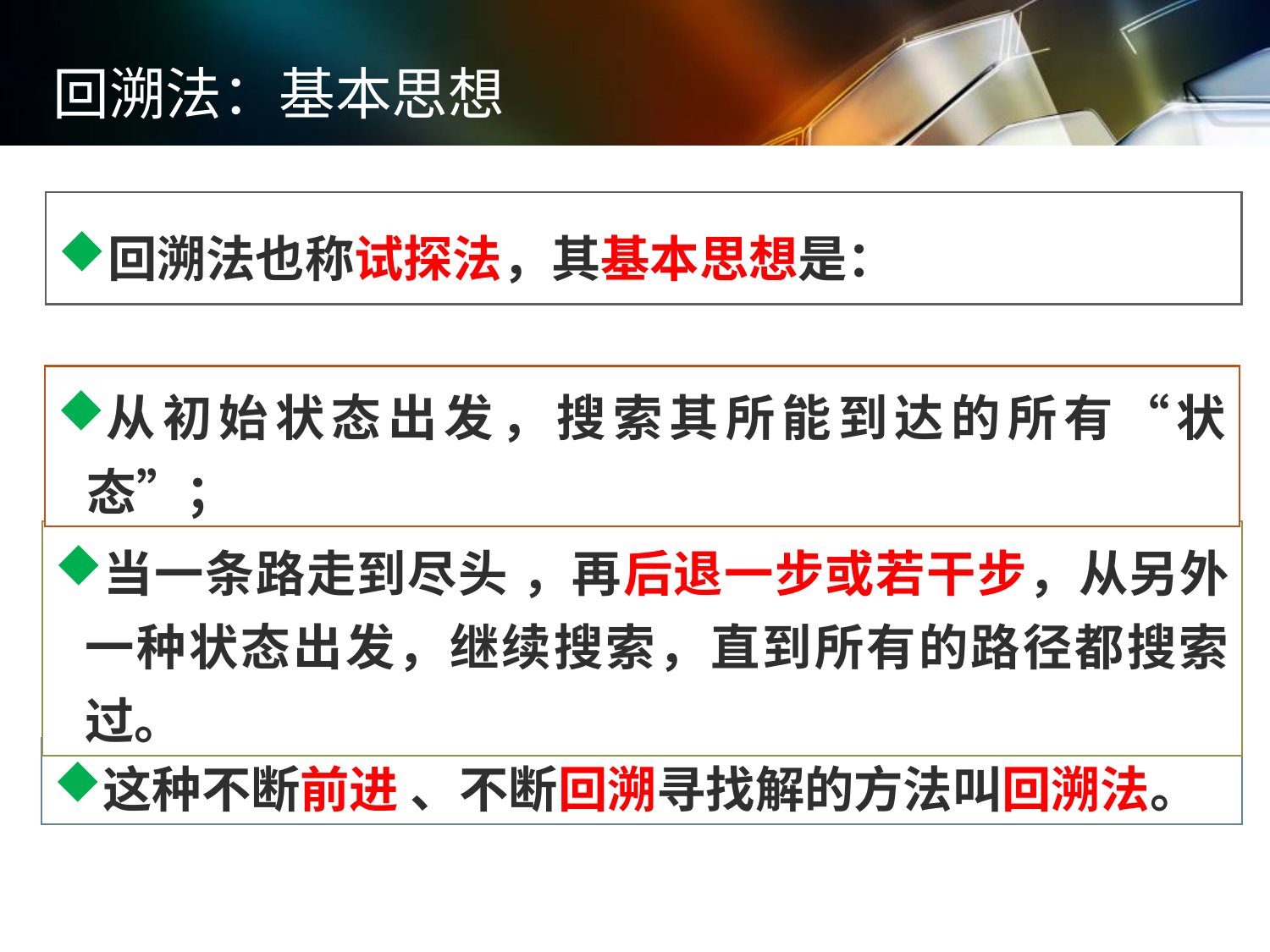

回溯法：基本思想
回溯法也称试探法，其基本思想是：
从初始状态出发，搜索其所能到达的所有“状态”；
当一条路走到尽头 ，再后退一步或若干步，从另外一种状态出发，继续搜索，直到所有的路径都搜索过。
这种不断前进 、不断回溯寻找解的方法叫回溯法。